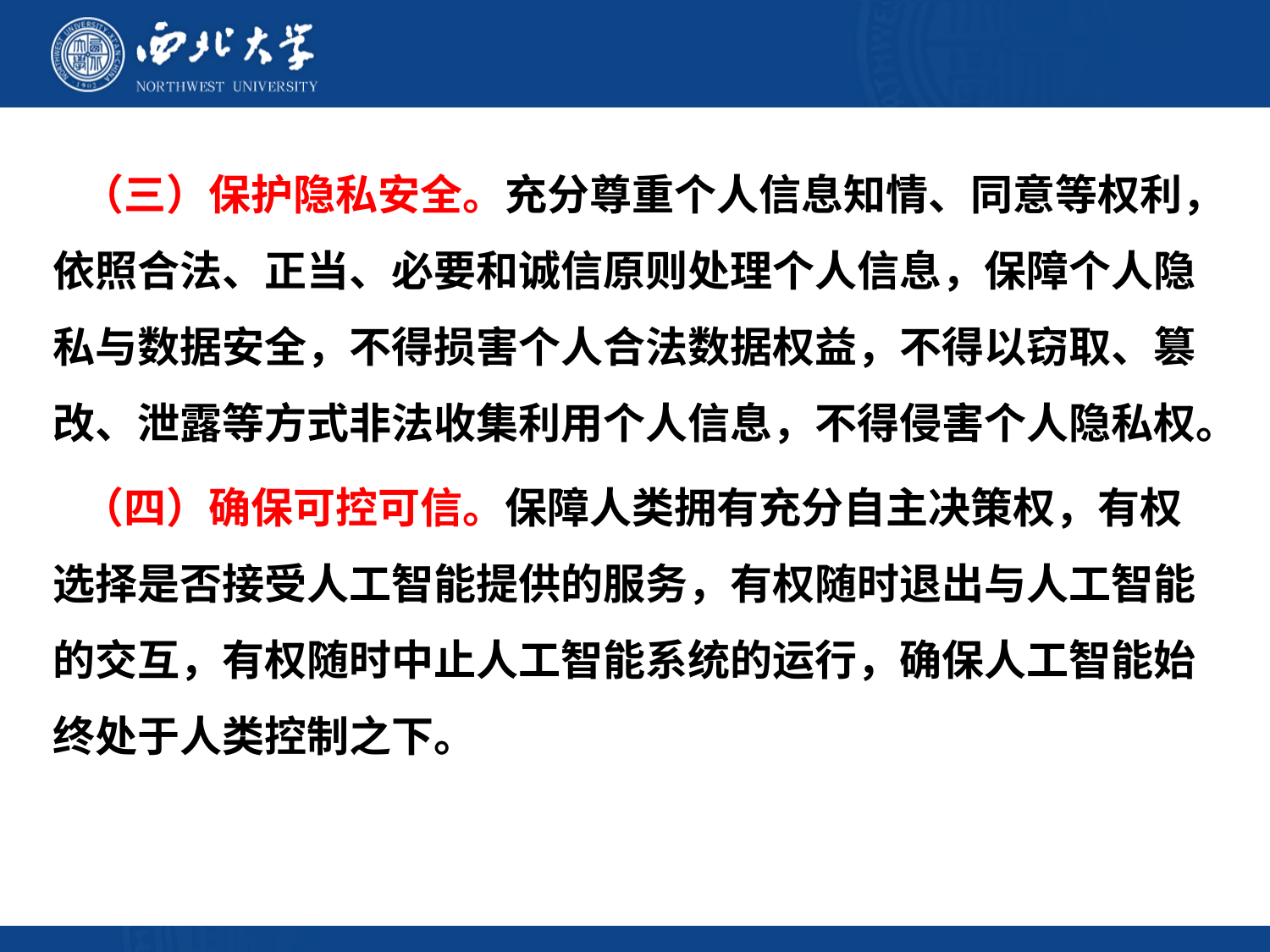

（三）保护隐私安全。充分尊重个人信息知情、同意等权利，依照合法、正当、必要和诚信原则处理个人信息，保障个人隐私与数据安全，不得损害个人合法数据权益，不得以窃取、篡改、泄露等方式非法收集利用个人信息，不得侵害个人隐私权。
  （四）确保可控可信。保障人类拥有充分自主决策权，有权选择是否接受人工智能提供的服务，有权随时退出与人工智能的交互，有权随时中止人工智能系统的运行，确保人工智能始终处于人类控制之下。